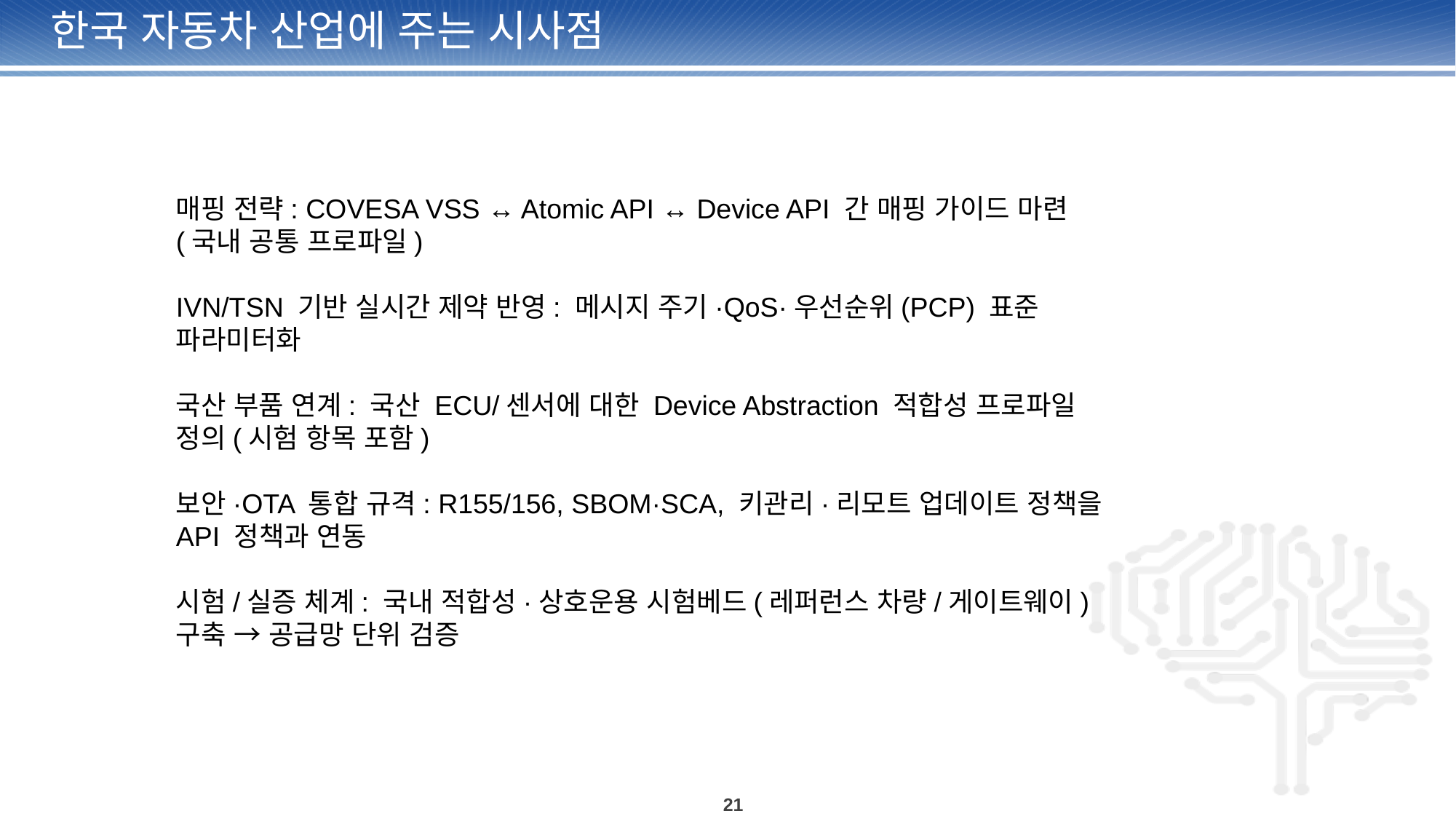

# 한국 자동차 산업에 주는 시사점
매핑 전략: COVESA VSS ↔ Atomic API ↔ Device API 간 매핑 가이드 마련(국내 공통 프로파일)

IVN/TSN 기반 실시간 제약 반영: 메시지 주기·QoS·우선순위(PCP) 표준 파라미터화

국산 부품 연계: 국산 ECU/센서에 대한 Device Abstraction 적합성 프로파일 정의(시험 항목 포함)

보안·OTA 통합 규격: R155/156, SBOM·SCA, 키관리·리모트 업데이트 정책을 API 정책과 연동

시험/실증 체계: 국내 적합성·상호운용 시험베드(레퍼런스 차량/게이트웨이) 구축 → 공급망 단위 검증